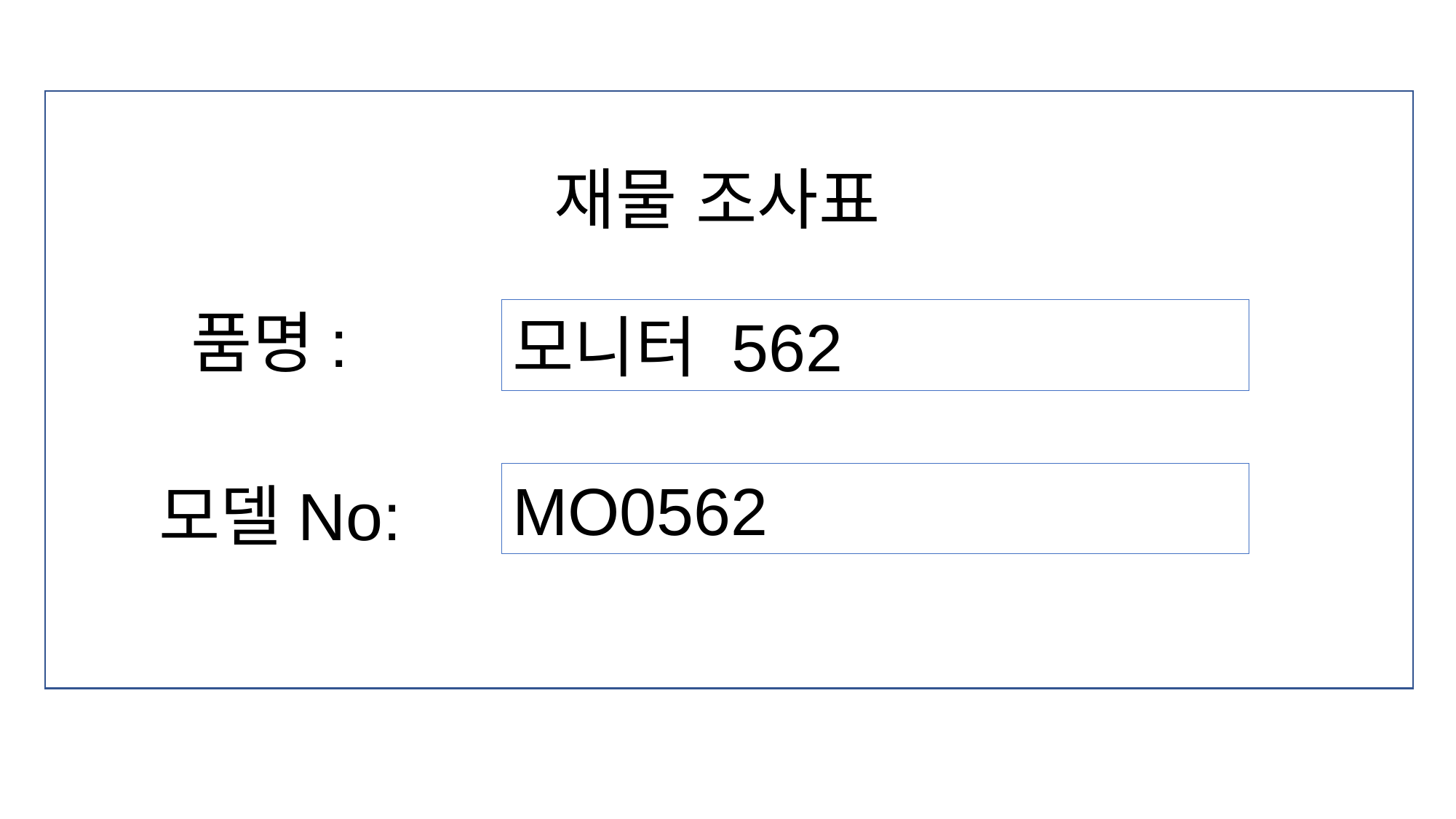

재물 조사표
품명:
모니터 562
MO0562
모델No: